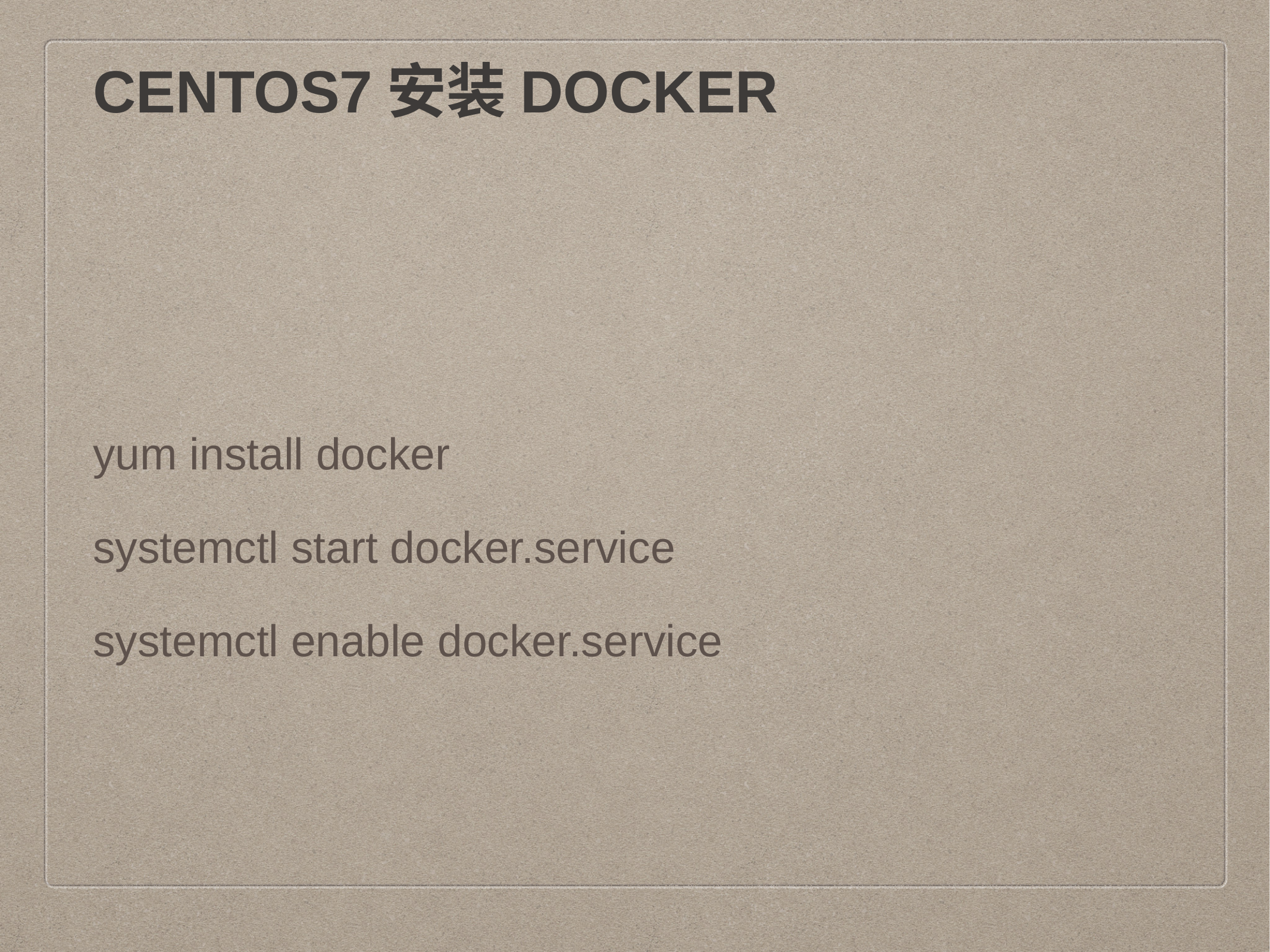

# CENTOS7安装DOCKER
yum install docker
systemctl start docker.service
systemctl enable docker.service